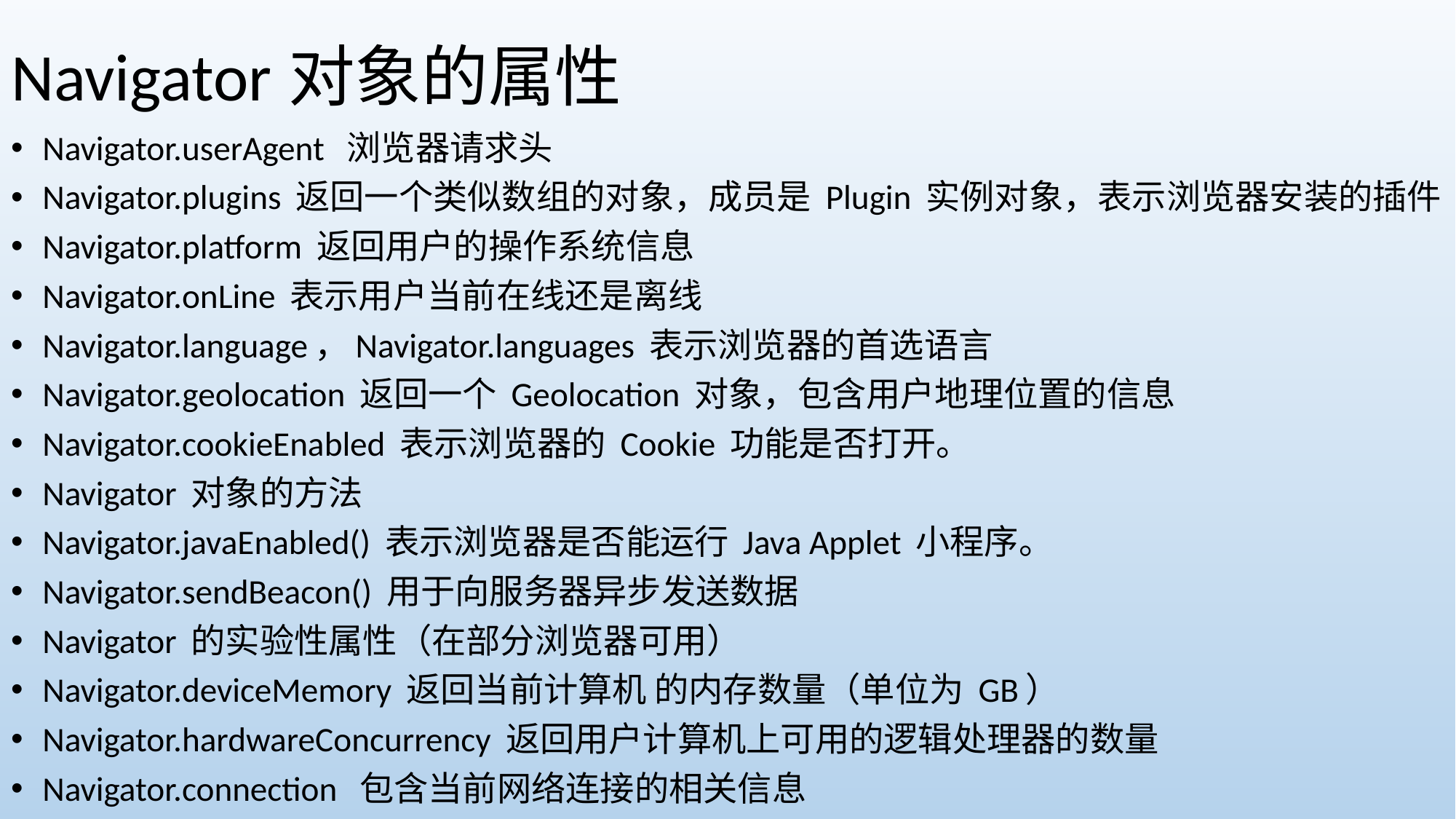

# Navigator对象的属性
Navigator.userAgent  浏览器请求头
Navigator.plugins 返回一个类似数组的对象，成员是 Plugin 实例对象，表示浏览器安装的插件
Navigator.platform 返回用户的操作系统信息
Navigator.onLine 表示用户当前在线还是离线
Navigator.language，Navigator.languages 表示浏览器的首选语言
Navigator.geolocation 返回一个 Geolocation 对象，包含用户地理位置的信息
Navigator.cookieEnabled 表示浏览器的 Cookie 功能是否打开。
Navigator 对象的方法
Navigator.javaEnabled() 表示浏览器是否能运行 Java Applet 小程序。
Navigator.sendBeacon() 用于向服务器异步发送数据
Navigator 的实验性属性（在部分浏览器可用）
Navigator.deviceMemory 返回当前计算机 的内存数量（单位为 GB）
Navigator.hardwareConcurrency 返回用户计算机上可用的逻辑处理器的数量
Navigator.connection  包含当前网络连接的相关信息